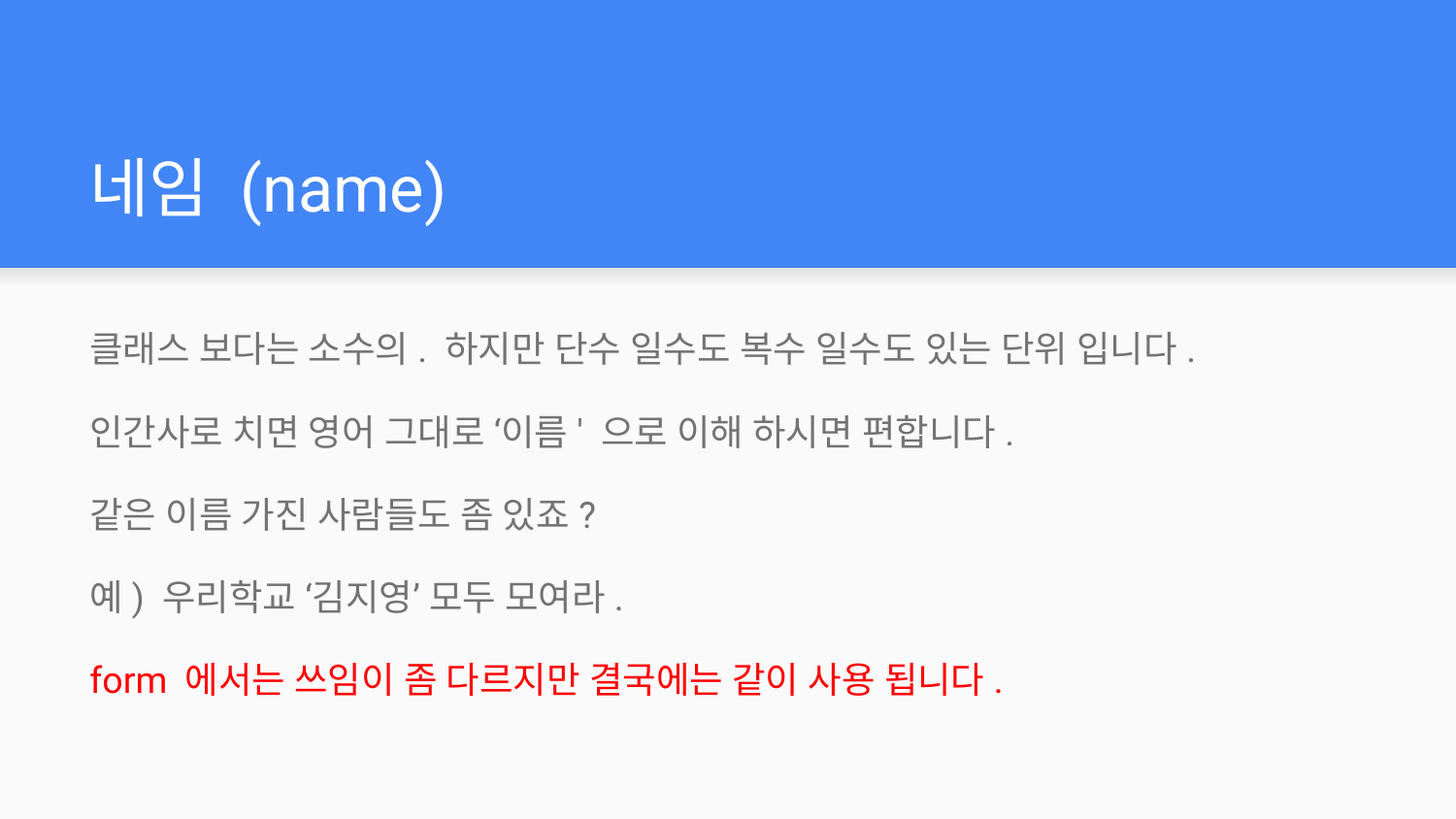

# 네임 (name)
클래스 보다는 소수의. 하지만 단수 일수도 복수 일수도 있는 단위 입니다.
인간사로 치면 영어 그대로 ‘이름' 으로 이해 하시면 편합니다.
같은 이름 가진 사람들도 좀 있죠?
예) 우리학교 ‘김지영’ 모두 모여라.
form 에서는 쓰임이 좀 다르지만 결국에는 같이 사용 됩니다.